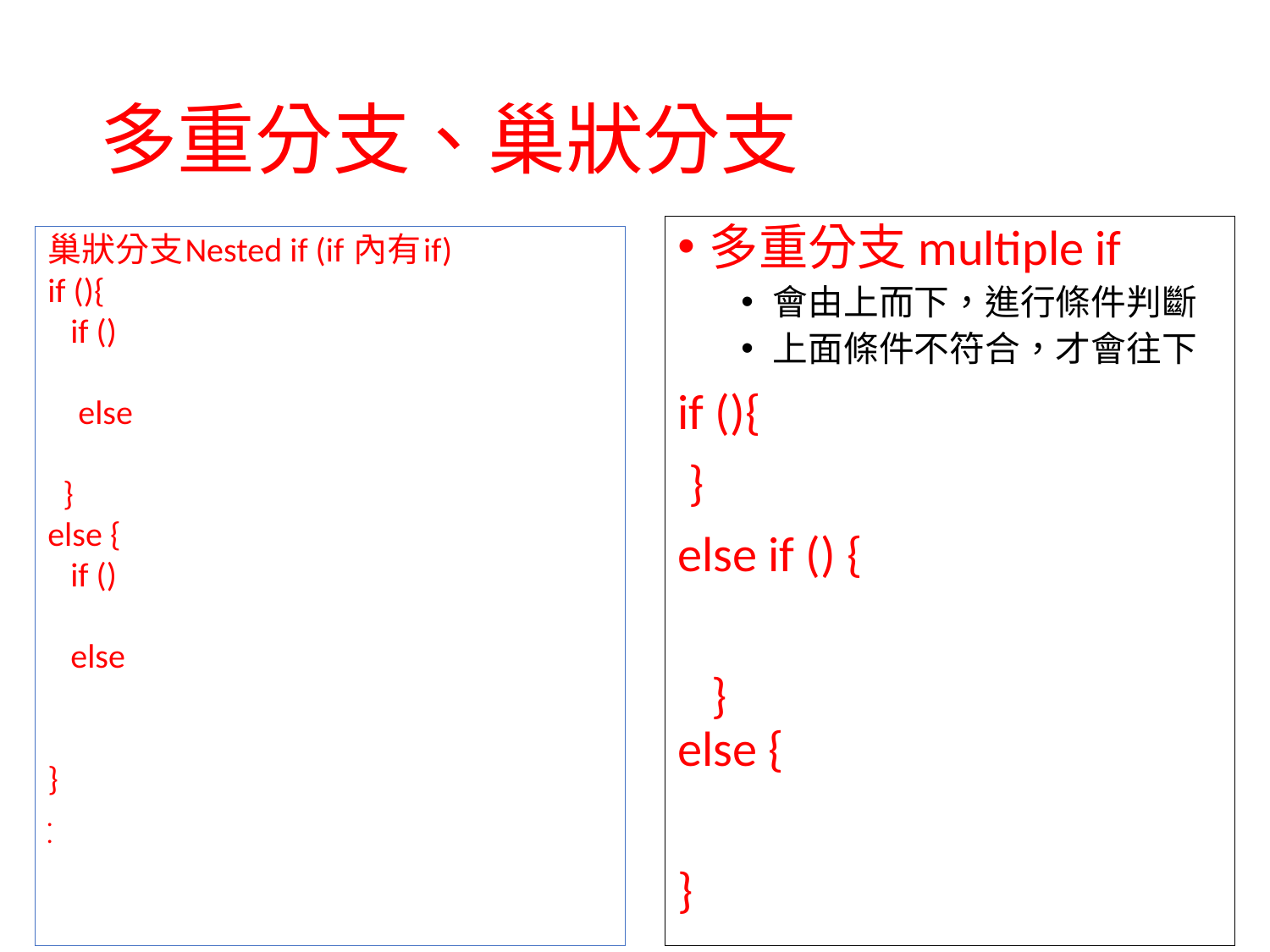

# 多重分支、巢狀分支
多重分支multiple if
會由上而下，進行條件判斷
上面條件不符合，才會往下
if (){
 }
else if () {

   }
else {

}
巢狀分支Nested if (if 內有if)
if (){
   if ()

    else

  }
else {
   if ()

   else

}